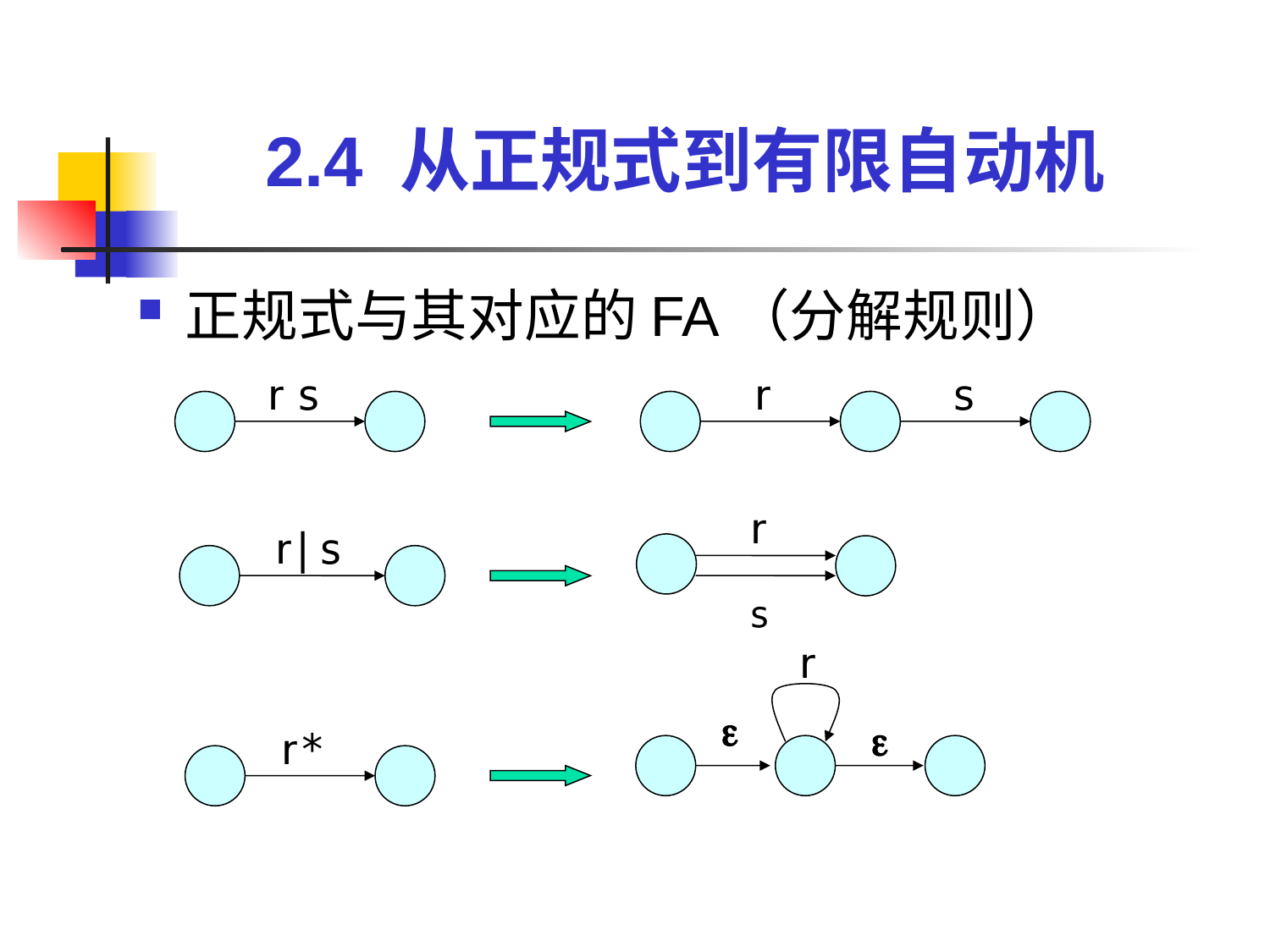

2.4 从正规式到有限自动机
正规式与其对应的FA（分解规则）

r s
r
s

r
r|s

s

r

ε
ε
r*